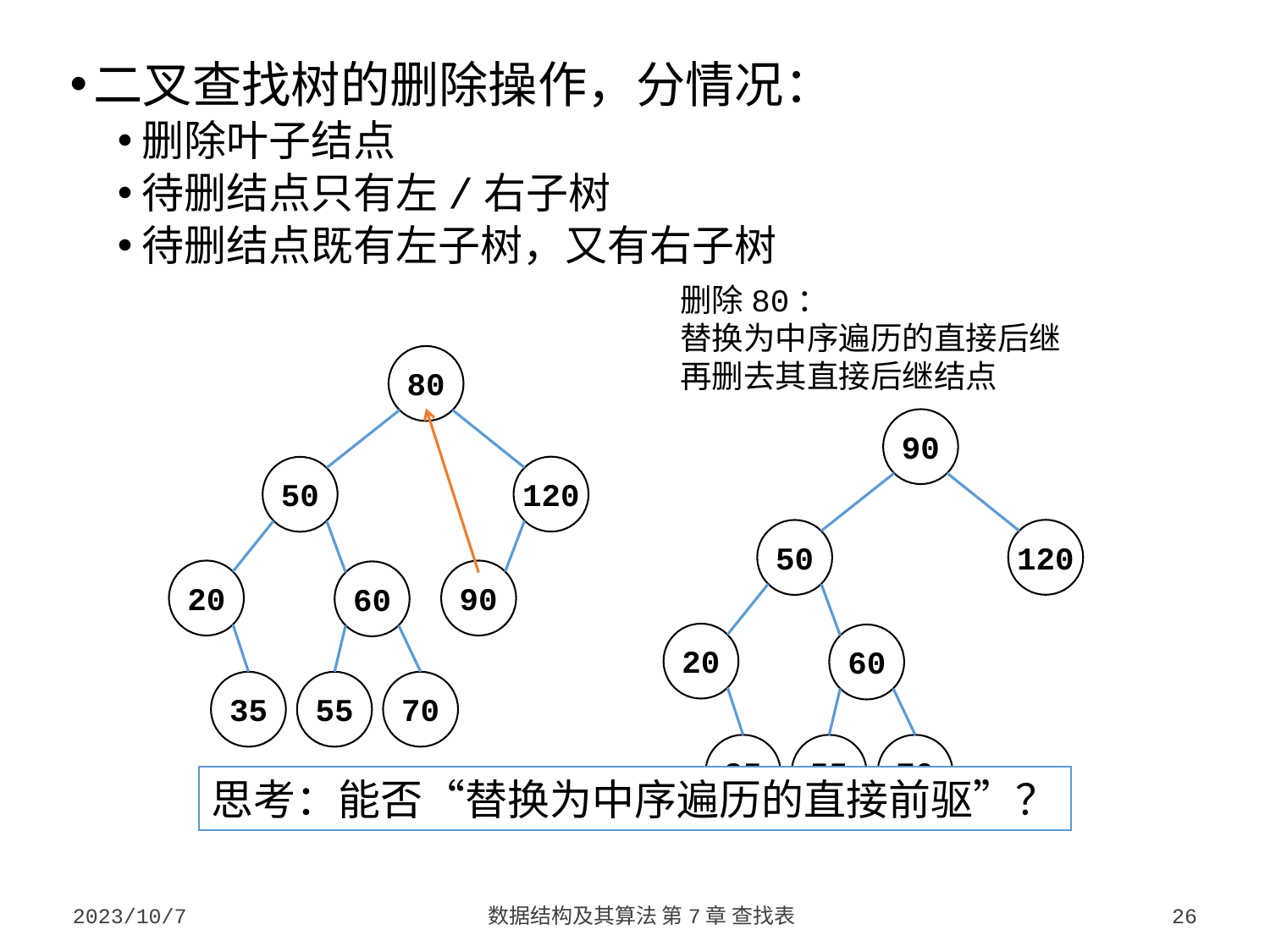

二叉查找树的删除操作，分情况：
删除叶子结点
待删结点只有左/右子树
待删结点既有左子树，又有右子树
删除80：
替换为中序遍历的直接后继
再删去其直接后继结点

80

120

50

20

90

60

35

55

70

90

120

50

20

60

35

55

70
思考：能否“替换为中序遍历的直接前驱”？
2023/10/7
数据结构及其算法 第7章 查找表
26